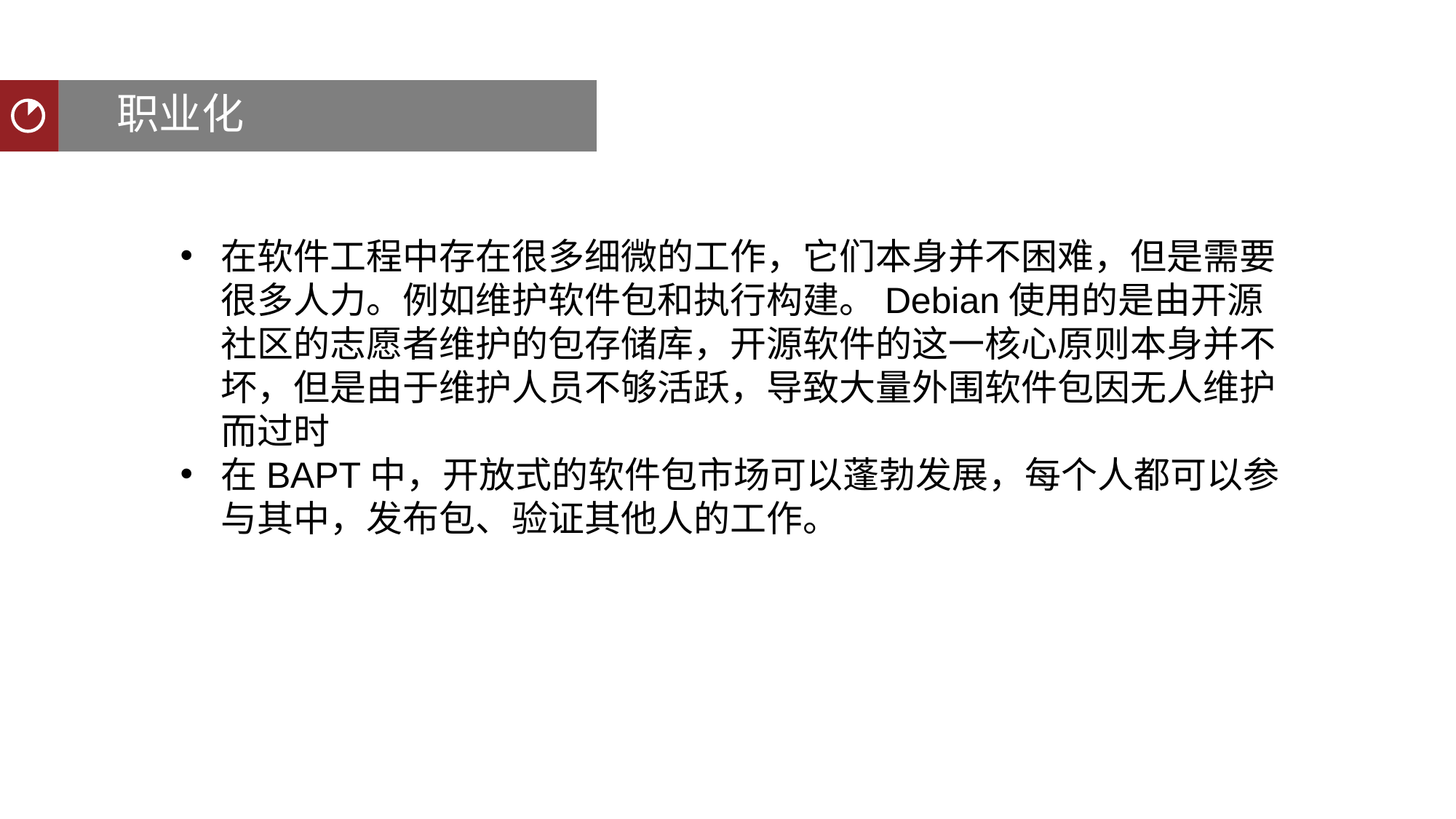

职业化
在软件工程中存在很多细微的工作，它们本身并不困难，但是需要很多人力。例如维护软件包和执行构建。Debian使用的是由开源社区的志愿者维护的包存储库，开源软件的这一核心原则本身并不坏，但是由于维护人员不够活跃，导致大量外围软件包因无人维护而过时
在BAPT中，开放式的软件包市场可以蓬勃发展，每个人都可以参与其中，发布包、验证其他人的工作。